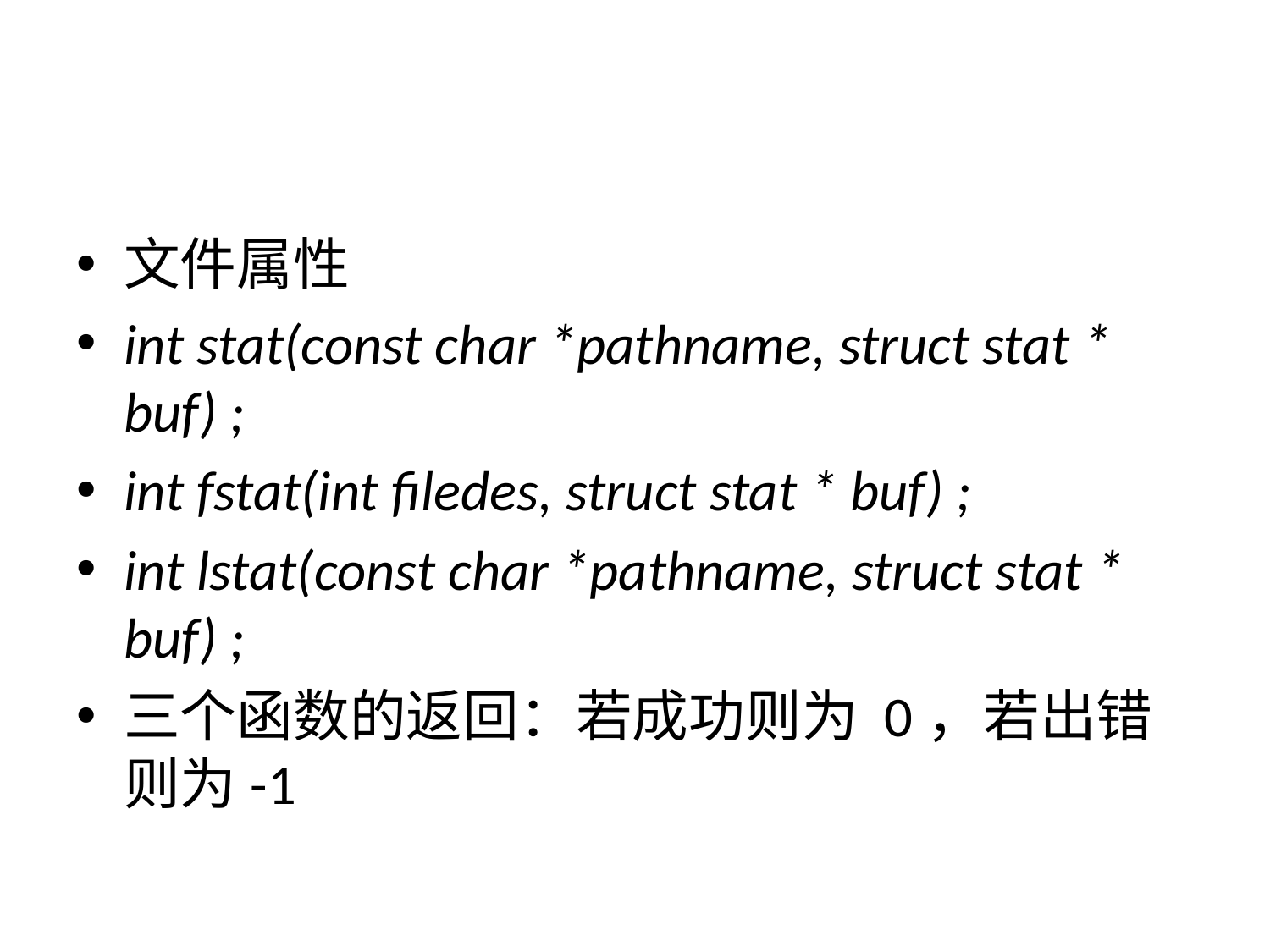

#
文件属性
int stat(const char *pathname, struct stat * buf) ;
int fstat(int filedes, struct stat * buf) ;
int lstat(const char *pathname, struct stat * buf) ;
三个函数的返回：若成功则为 0，若出错则为-1